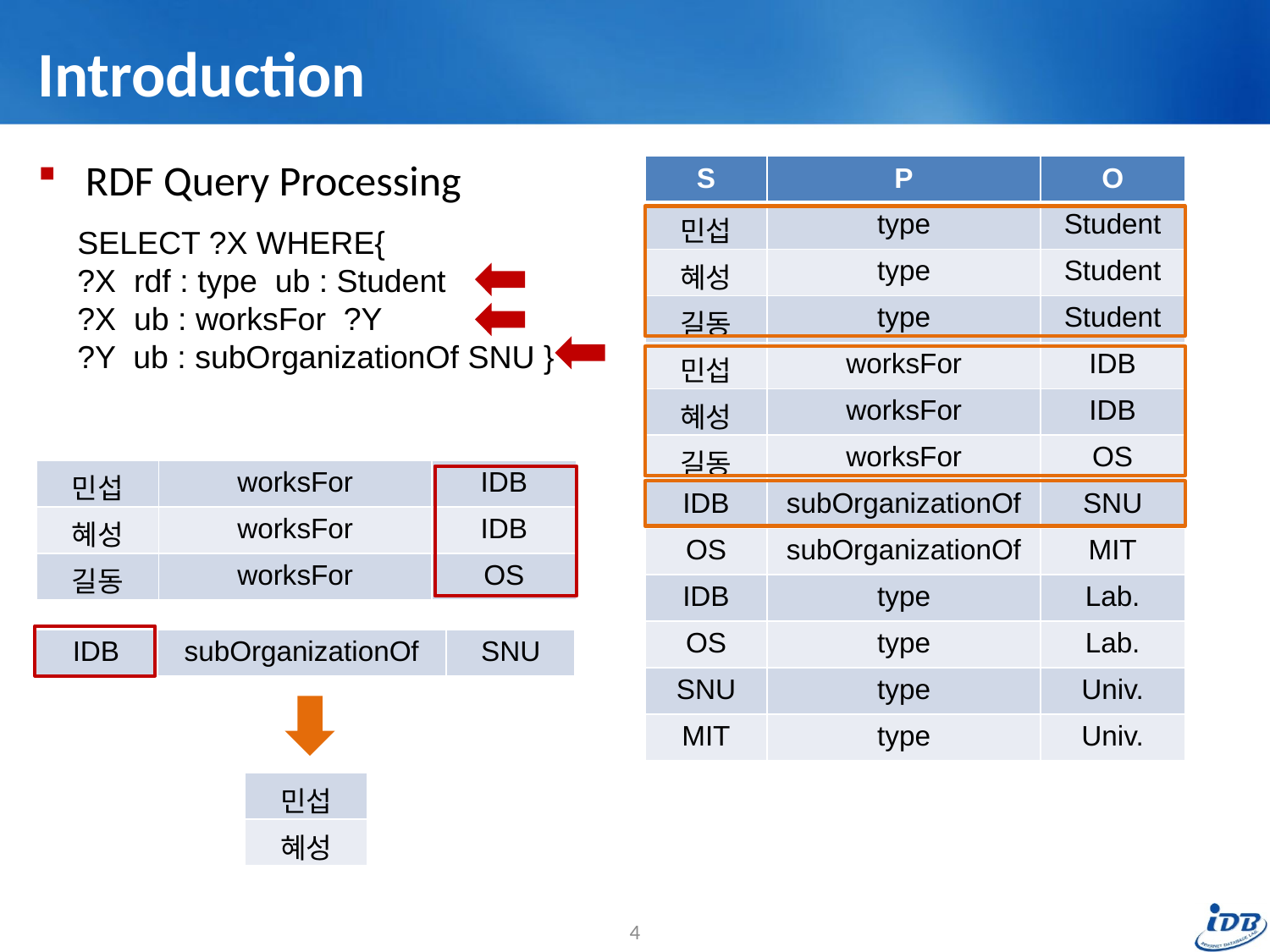

# Introduction
RDF Query Processing

| S | P | O |
| --- | --- | --- |
| 민섭 | type | Student |
| 혜성 | type | Student |
| 길동 | type | Student |
| 민섭 | worksFor | IDB |
| 혜성 | worksFor | IDB |
| 길동 | worksFor | OS |
| IDB | subOrganizationOf | SNU |
| OS | subOrganizationOf | MIT |
| IDB | type | Lab. |
| OS | type | Lab. |
| SNU | type | Univ. |
| MIT | type | Univ. |

SELECT ?X WHERE{
?X  rdf : type  ub : Student
?X  ub : worksFor  ?Y
?Y  ub : subOrganizationOf SNU }

| 민섭 | worksFor | IDB |
| --- | --- | --- |
| 혜성 | worksFor | IDB |
| 길동 | worksFor | OS |

| IDB | subOrganizationOf | SNU |
| --- | --- | --- |

| 민섭 |
| --- |
| 혜성 |
4